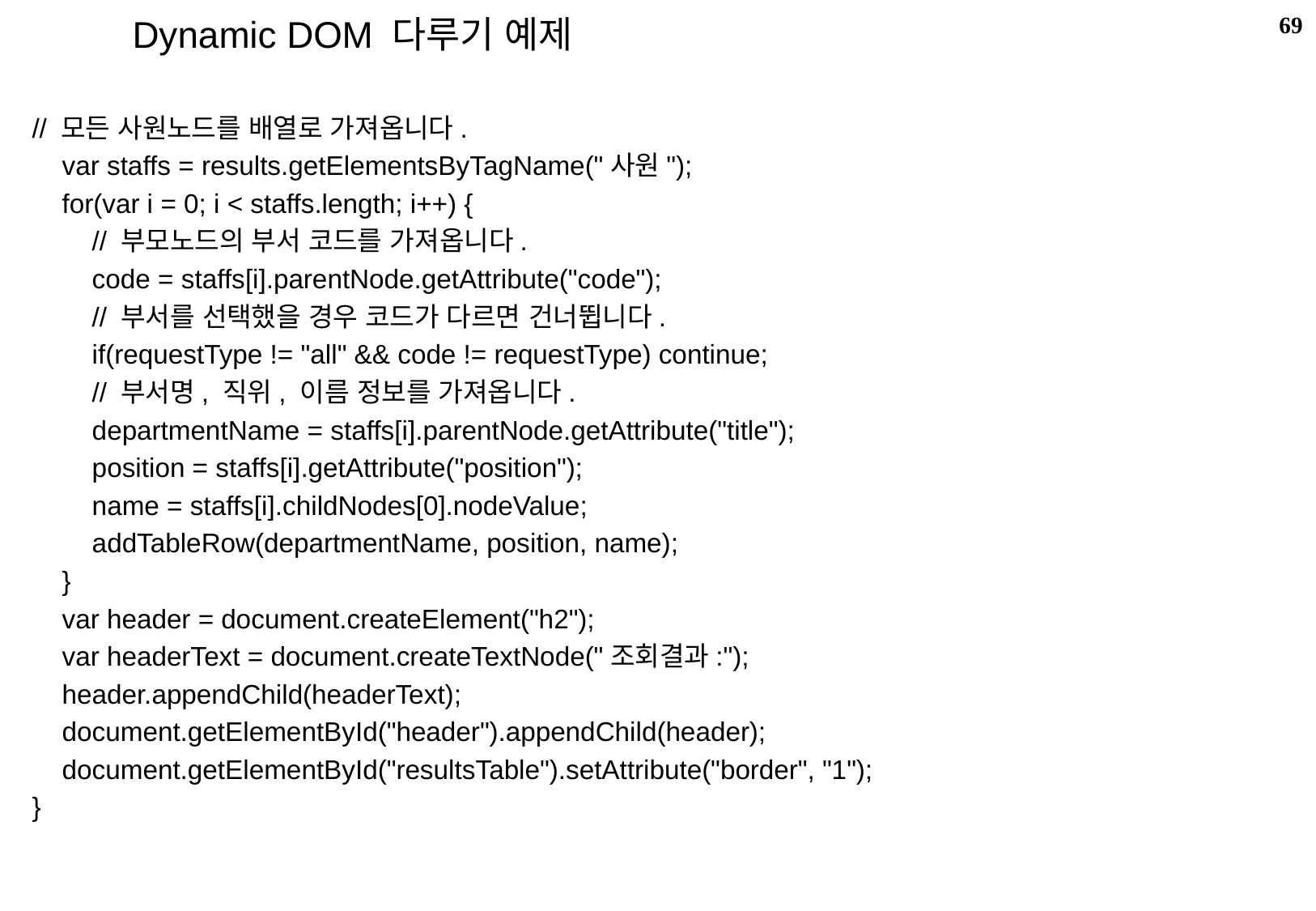

69
Dynamic DOM 다루기 예제
// 모든 사원노드를 배열로 가져옵니다.
    var staffs = results.getElementsByTagName("사원");
    for(var i = 0; i < staffs.length; i++) {
        // 부모노드의 부서 코드를 가져옵니다.
        code = staffs[i].parentNode.getAttribute("code");
        // 부서를 선택했을 경우 코드가 다르면 건너뜁니다.
        if(requestType != "all" && code != requestType) continue;
        // 부서명, 직위, 이름 정보를 가져옵니다.
        departmentName = staffs[i].parentNode.getAttribute("title");
        position = staffs[i].getAttribute("position");
        name = staffs[i].childNodes[0].nodeValue;
        addTableRow(departmentName, position, name);
    }
    var header = document.createElement("h2");
    var headerText = document.createTextNode("조회결과:");
    header.appendChild(headerText);
    document.getElementById("header").appendChild(header);
    document.getElementById("resultsTable").setAttribute("border", "1");
}